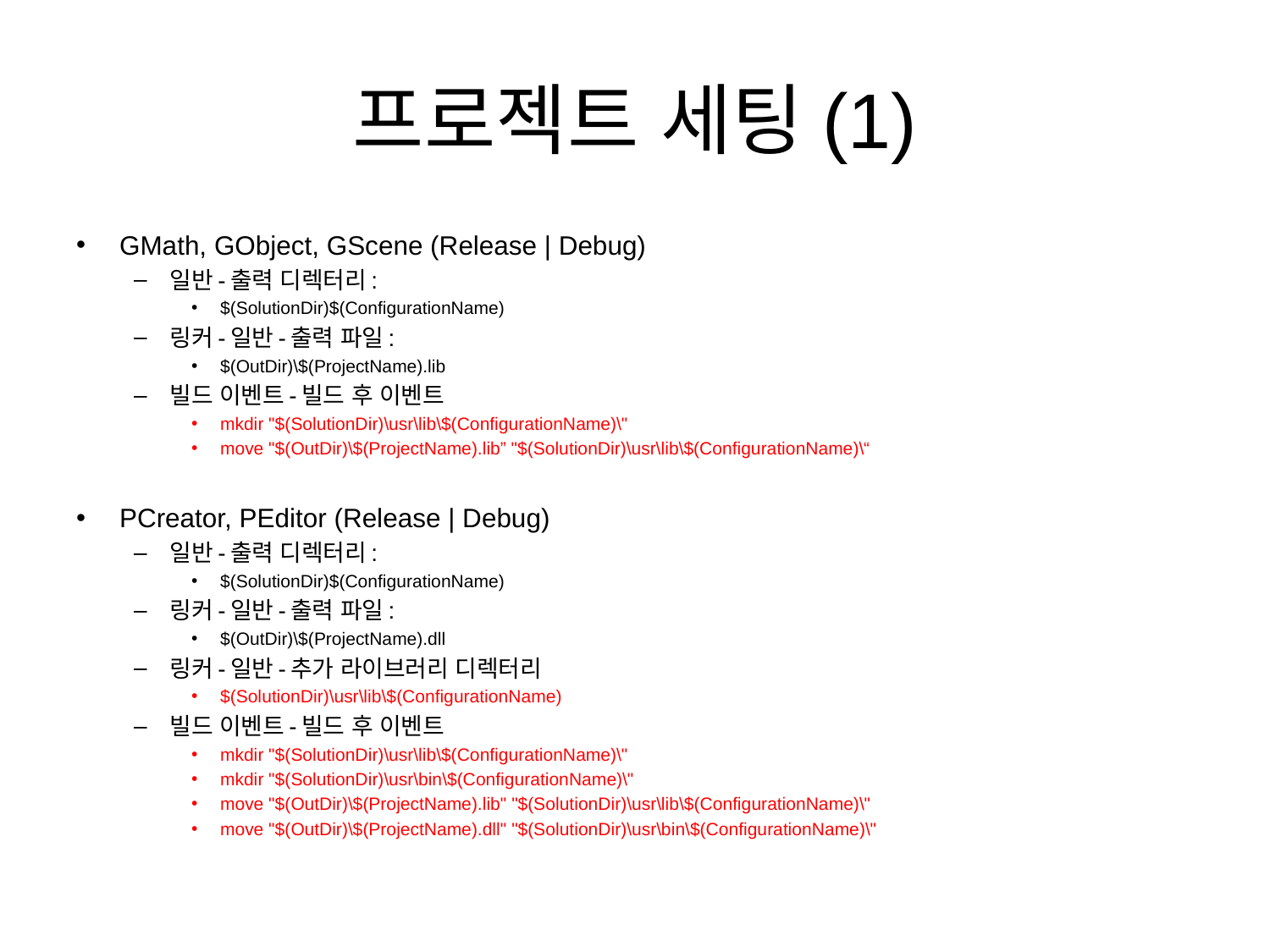

# 프로젝트 세팅(1)
GMath, GObject, GScene (Release | Debug)
일반-출력 디렉터리:
$(SolutionDir)$(ConfigurationName)
링커-일반-출력 파일:
$(OutDir)\$(ProjectName).lib
빌드 이벤트-빌드 후 이벤트
mkdir "$(SolutionDir)\usr\lib\$(ConfigurationName)\"
move "$(OutDir)\$(ProjectName).lib” "$(SolutionDir)\usr\lib\$(ConfigurationName)\“

PCreator, PEditor (Release | Debug)
일반-출력 디렉터리:
$(SolutionDir)$(ConfigurationName)
링커-일반-출력 파일:
$(OutDir)\$(ProjectName).dll
링커-일반-추가 라이브러리 디렉터리
$(SolutionDir)\usr\lib\$(ConfigurationName)
빌드 이벤트-빌드 후 이벤트
mkdir "$(SolutionDir)\usr\lib\$(ConfigurationName)\"
mkdir "$(SolutionDir)\usr\bin\$(ConfigurationName)\"
move "$(OutDir)\$(ProjectName).lib" "$(SolutionDir)\usr\lib\$(ConfigurationName)\"
move "$(OutDir)\$(ProjectName).dll" "$(SolutionDir)\usr\bin\$(ConfigurationName)\"